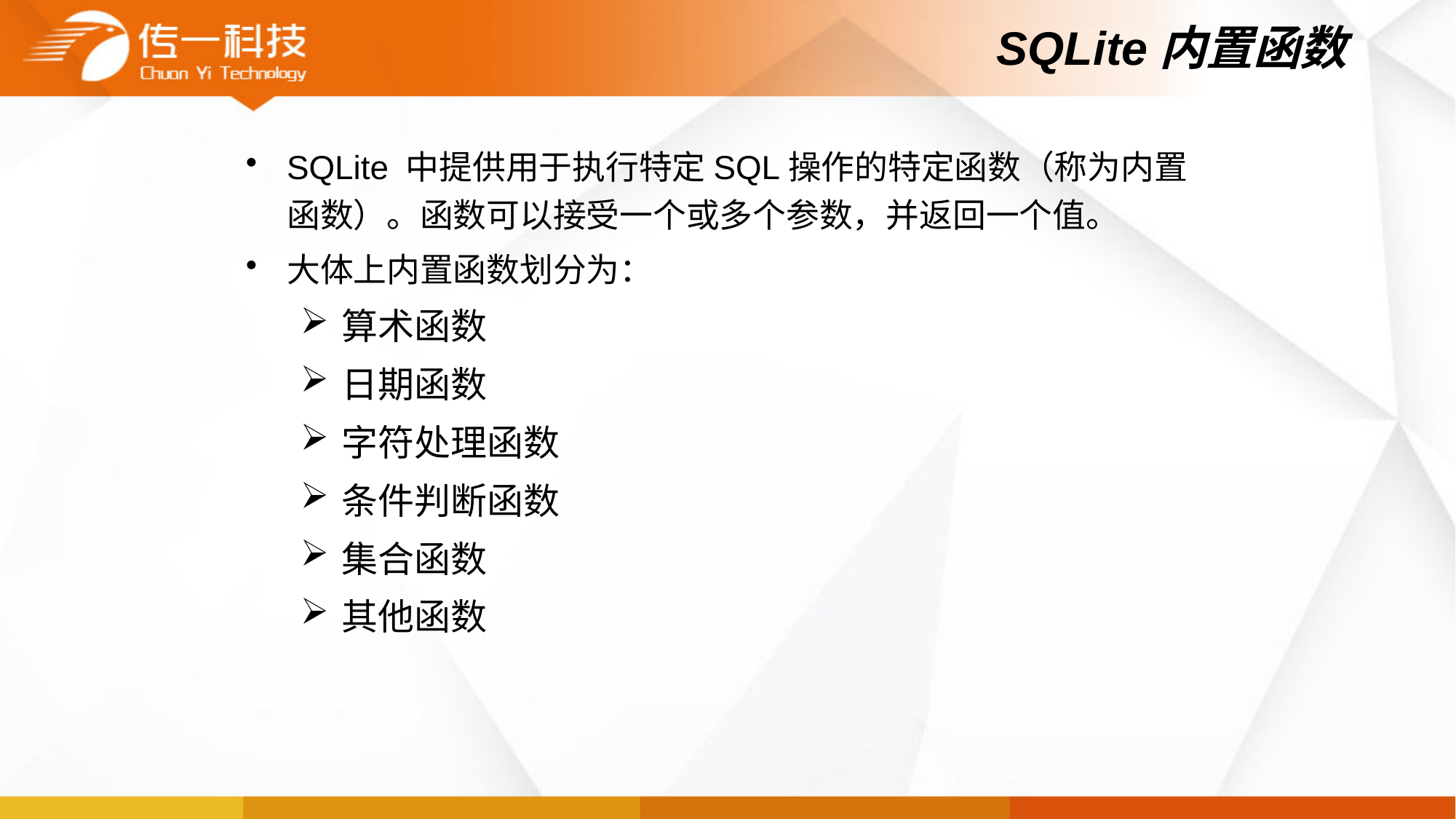

# SQLite内置函数
SQLite 中提供用于执行特定SQL操作的特定函数（称为内置函数）。函数可以接受一个或多个参数，并返回一个值。
大体上内置函数划分为：
算术函数
日期函数
字符处理函数
条件判断函数
集合函数
其他函数